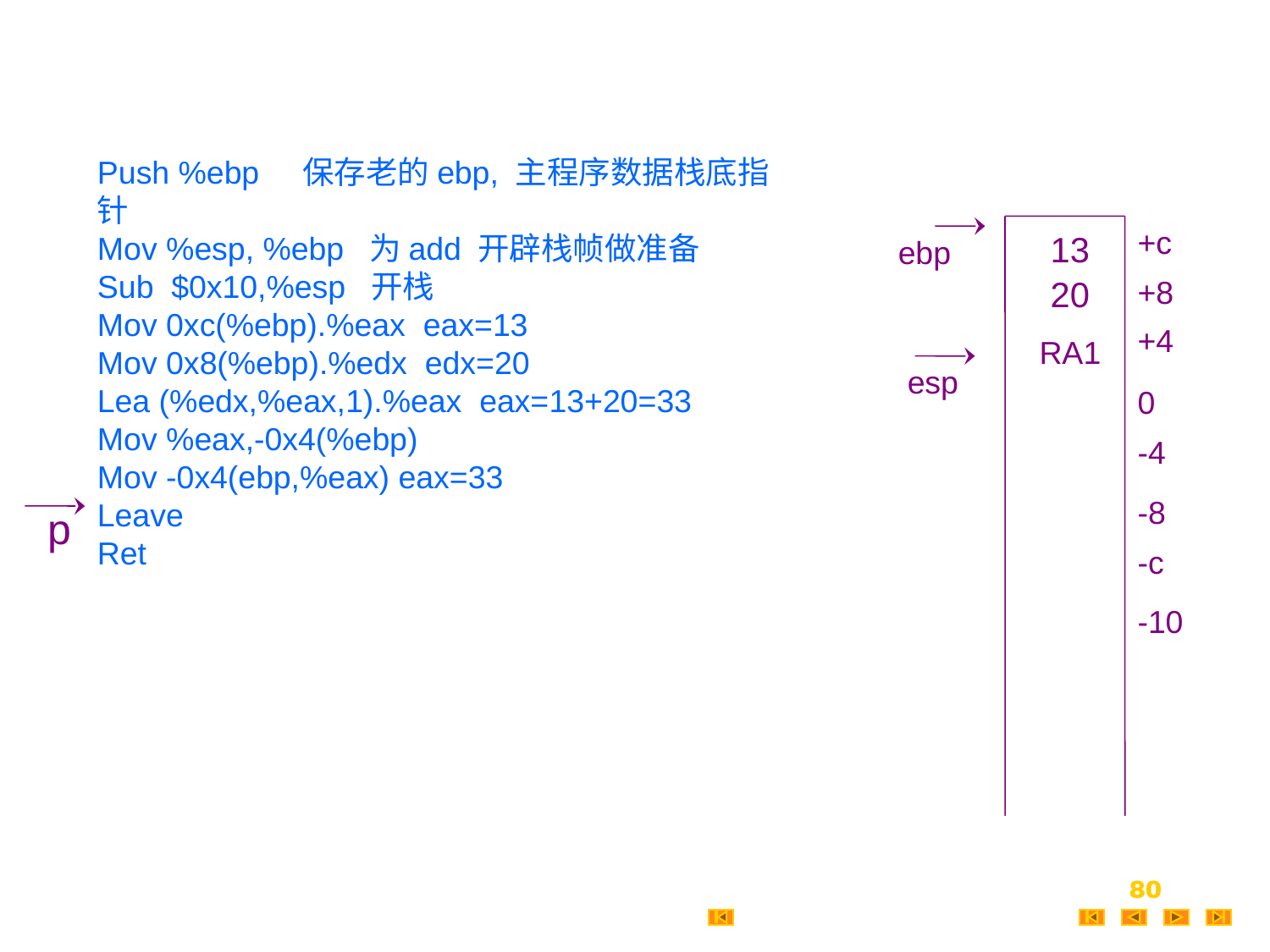

Push %ebp    保存老的ebp, 主程序数据栈底指针
Mov %esp, %ebp  为add 开辟栈帧做准备
Sub  $0x10,%esp  开栈
Mov 0xc(%ebp).%eax  eax=13
Mov 0x8(%ebp).%edx  edx=20
Lea (%edx,%eax,1).%eax  eax=13+20=33
Mov %eax,-0x4(%ebp)
Mov -0x4(ebp,%eax) eax=33
Leave
Ret

+c

13
ebp

20
+8
+4
RA1
esp

0
-4
-8
p

-c
-10

80